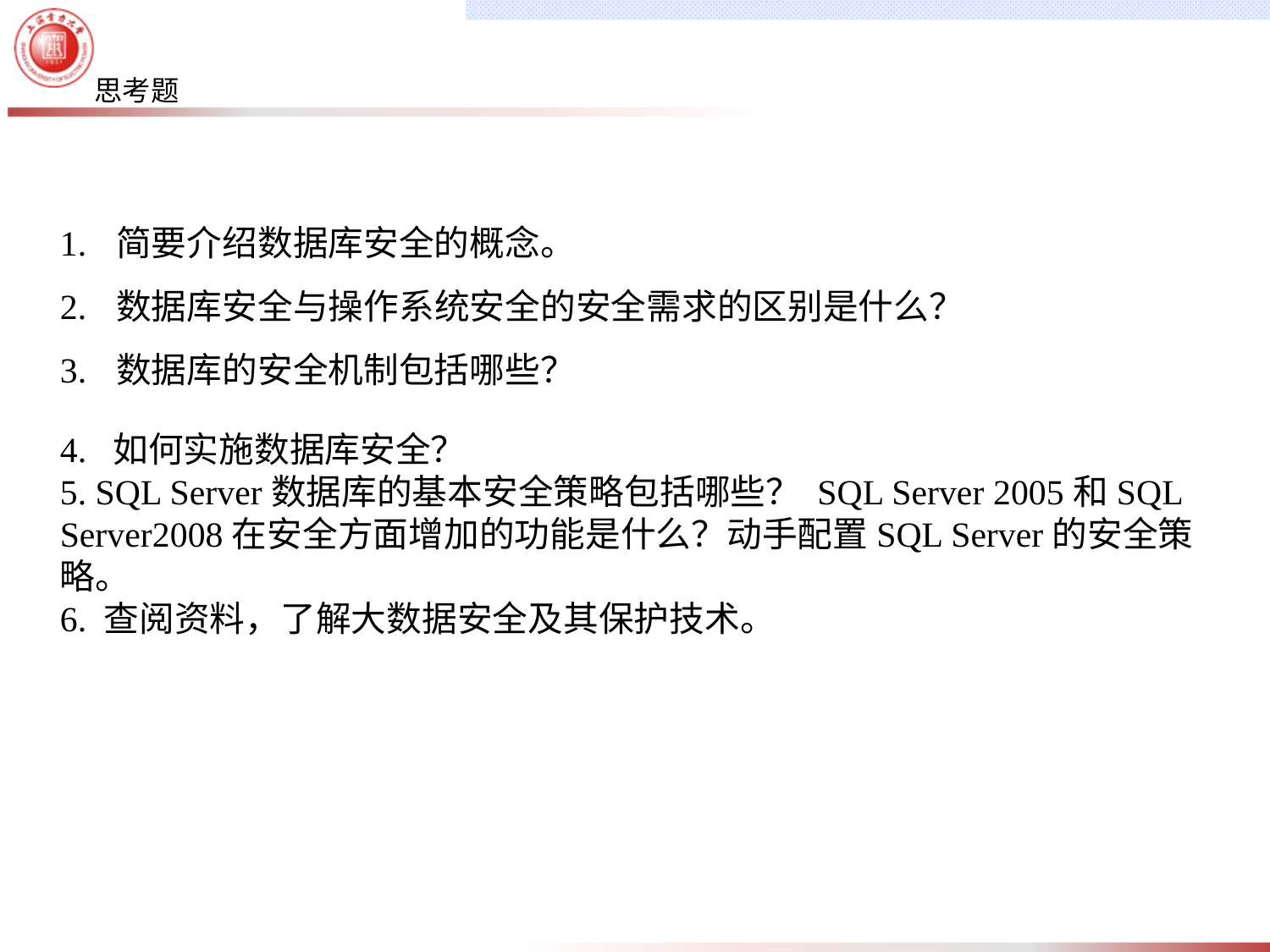

思考题
1. 简要介绍数据库安全的概念。
2. 数据库安全与操作系统安全的安全需求的区别是什么？
3. 数据库的安全机制包括哪些？

4.  如何实施数据库安全？
5. SQL Server数据库的基本安全策略包括哪些？ SQL Server 2005和SQL Server2008在安全方面增加的功能是什么？动手配置SQL Server的安全策略。
6. 查阅资料，了解大数据安全及其保护技术。